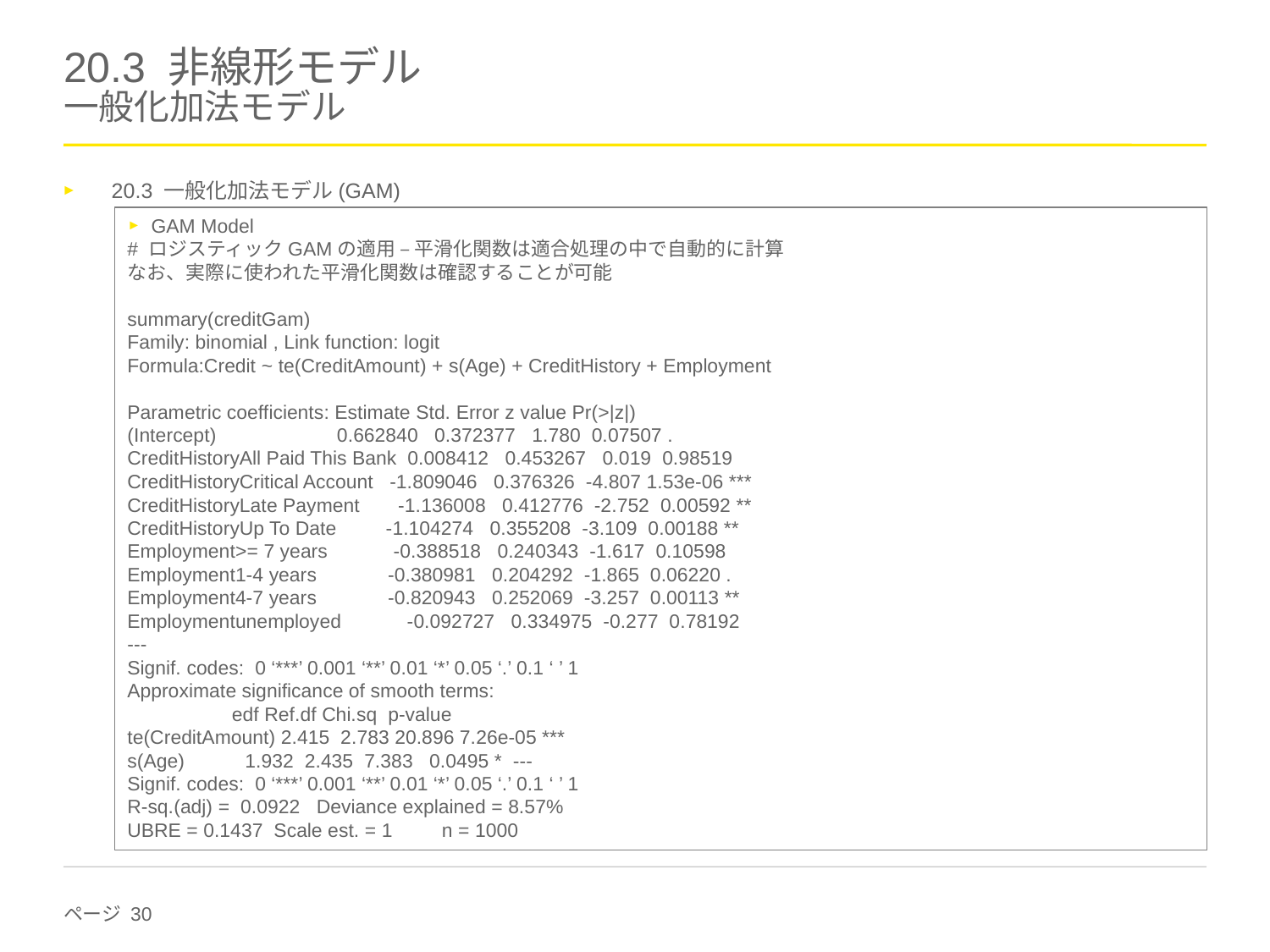

# 20.3 非線形モデル 一般化加法モデル
20.3 一般化加法モデル(GAM)
GAM Model
# ロジスティックGAMの適用 – 平滑化関数は適合処理の中で自動的に計算
なお、実際に使われた平滑化関数は確認することが可能

summary(creditGam)
Family: binomial , Link function: logit
Formula:Credit ~ te(CreditAmount) + s(Age) + CreditHistory + Employment

Parametric coefficients: Estimate Std. Error z value Pr(>|z|)
(Intercept)                      0.662840   0.372377   1.780  0.07507 .
CreditHistoryAll Paid This Bank  0.008412   0.453267   0.019  0.98519
CreditHistoryCritical Account   -1.809046   0.376326  -4.807 1.53e-06 ***
CreditHistoryLate Payment       -1.136008   0.412776  -2.752  0.00592 **
CreditHistoryUp To Date         -1.104274   0.355208  -3.109  0.00188 **
Employment>= 7 years            -0.388518   0.240343  -1.617  0.10598
Employment1-4 years             -0.380981   0.204292  -1.865  0.06220 .
Employment4-7 years             -0.820943   0.252069  -3.257  0.00113 **
Employmentunemployed            -0.092727   0.334975  -0.277  0.78192
---
Signif. codes:  0 ‘***’ 0.001 ‘**’ 0.01 ‘*’ 0.05 ‘.’ 0.1 ‘ ’ 1
Approximate significance of smooth terms:
                   edf Ref.df Chi.sq  p-value
te(CreditAmount) 2.415  2.783 20.896 7.26e-05 ***
s(Age)           1.932  2.435  7.383   0.0495 *  ---
Signif. codes:  0 ‘***’ 0.001 ‘**’ 0.01 ‘*’ 0.05 ‘.’ 0.1 ‘ ’ 1
R-sq.(adj) =  0.0922   Deviance explained = 8.57%
UBRE = 0.1437  Scale est. = 1         n = 1000